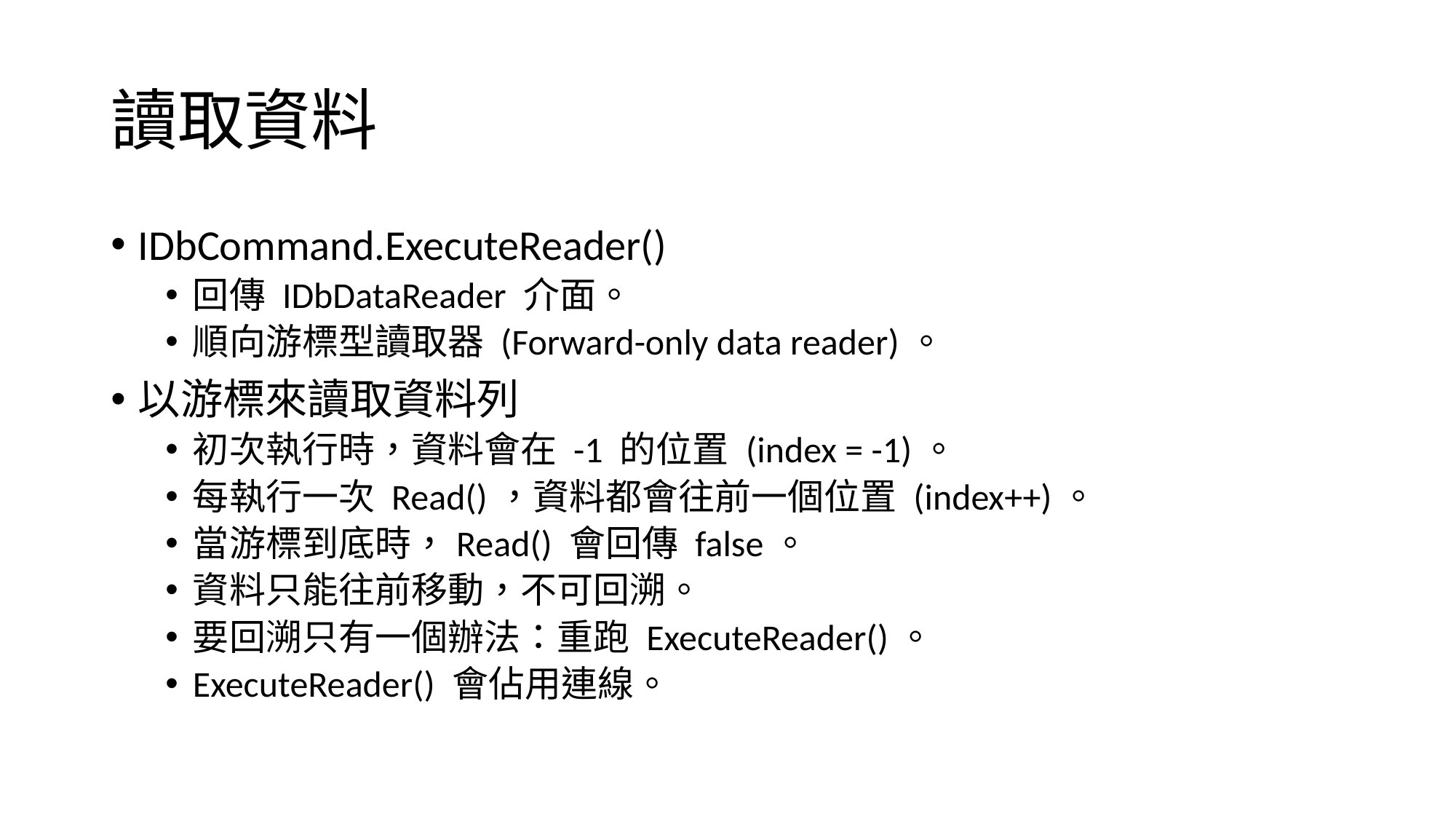

# 讀取資料
IDbCommand.ExecuteReader()
回傳 IDbDataReader 介面。
順向游標型讀取器 (Forward-only data reader)。
以游標來讀取資料列
初次執行時，資料會在 -1 的位置 (index = -1)。
每執行一次 Read()，資料都會往前一個位置 (index++)。
當游標到底時，Read() 會回傳 false。
資料只能往前移動，不可回溯。
要回溯只有一個辦法：重跑 ExecuteReader()。
ExecuteReader() 會佔用連線。